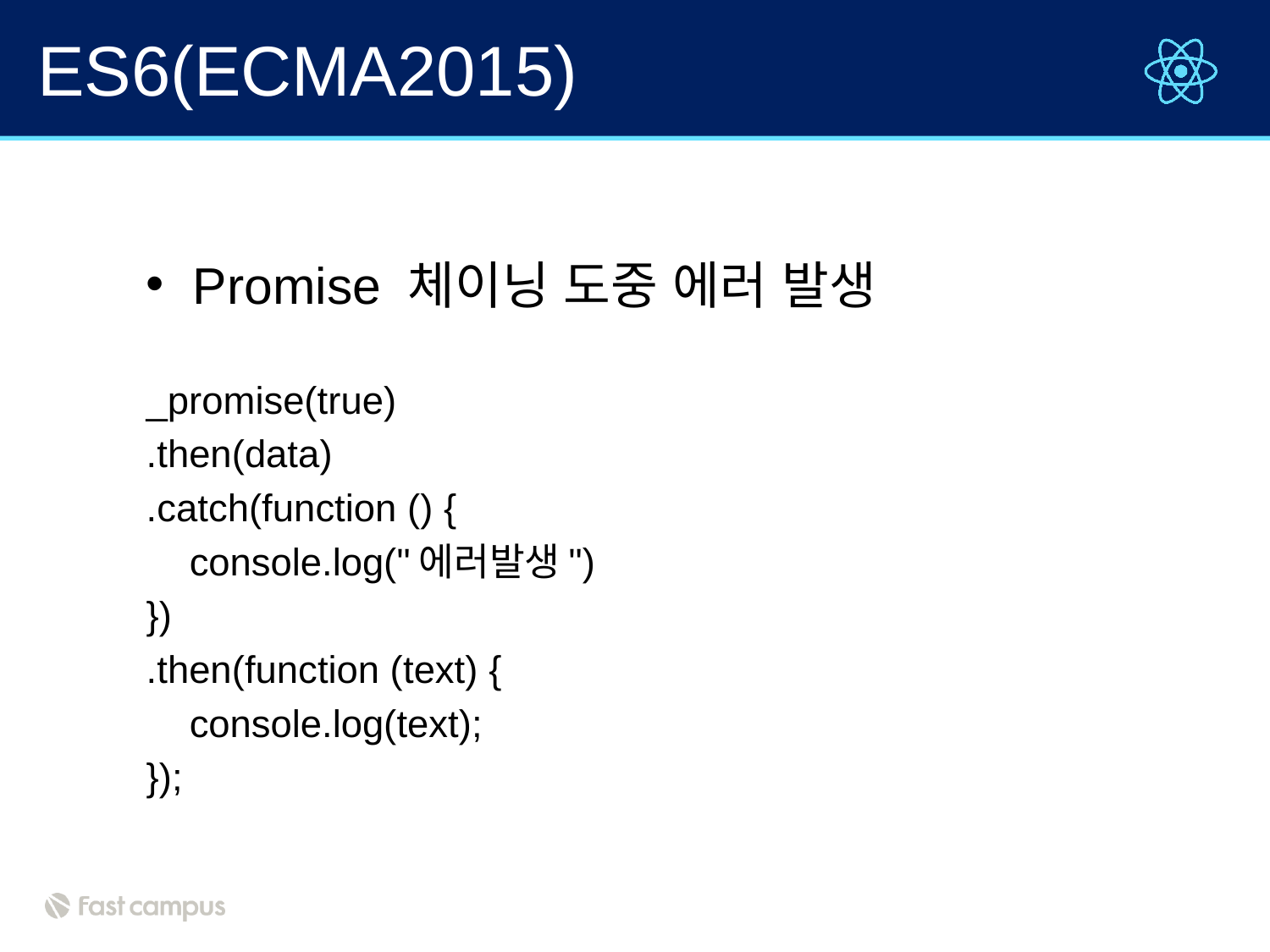

# ES6(ECMA2015)
Promise 체이닝 도중 에러 발생

_promise(true)
.then(data)
.catch(function () {
    console.log("에러발생")
})
.then(function (text) {
    console.log(text);
});